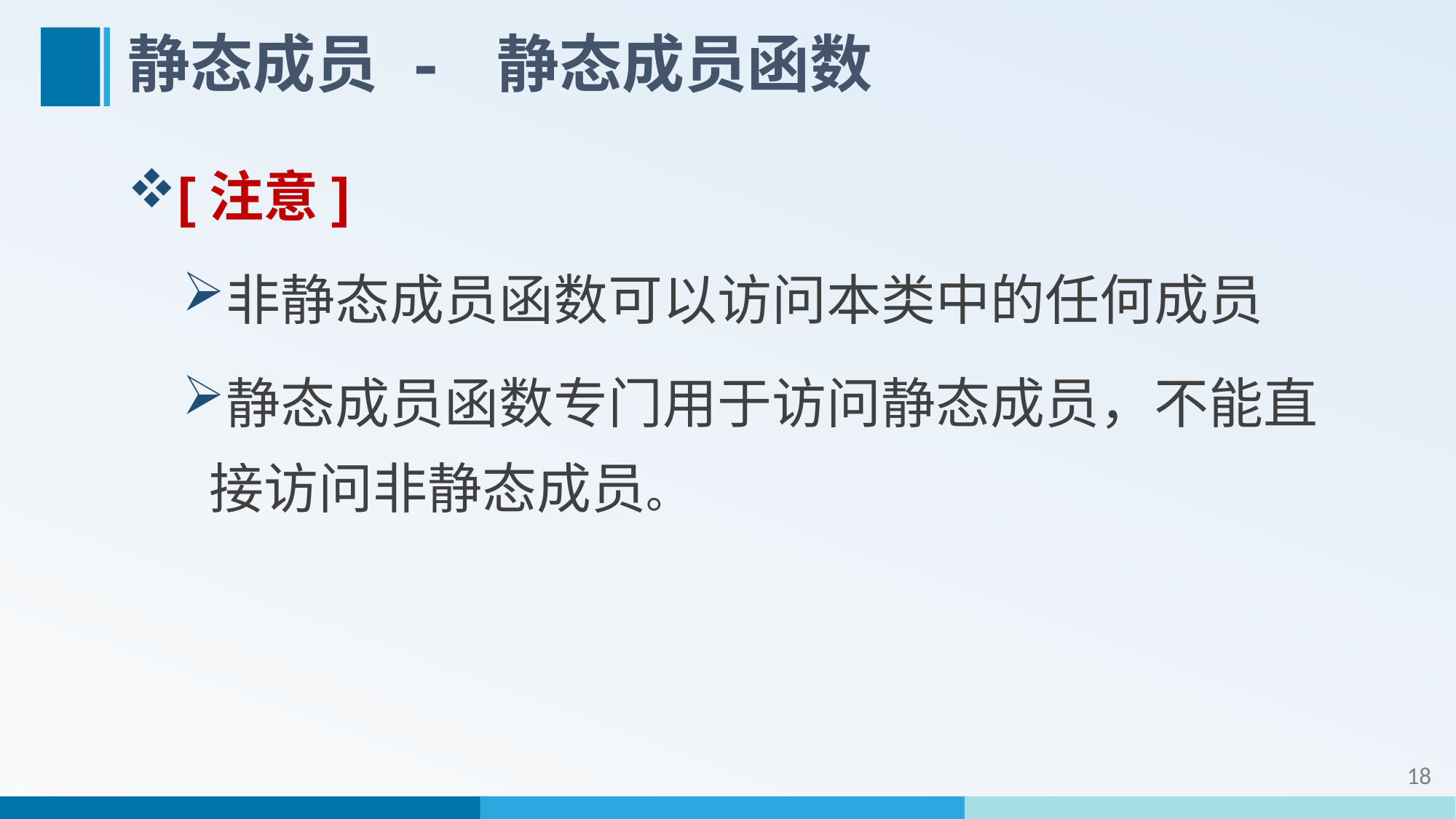

# 静态成员 - 静态成员函数
[注意]
非静态成员函数可以访问本类中的任何成员
静态成员函数专门用于访问静态成员，不能直接访问非静态成员。